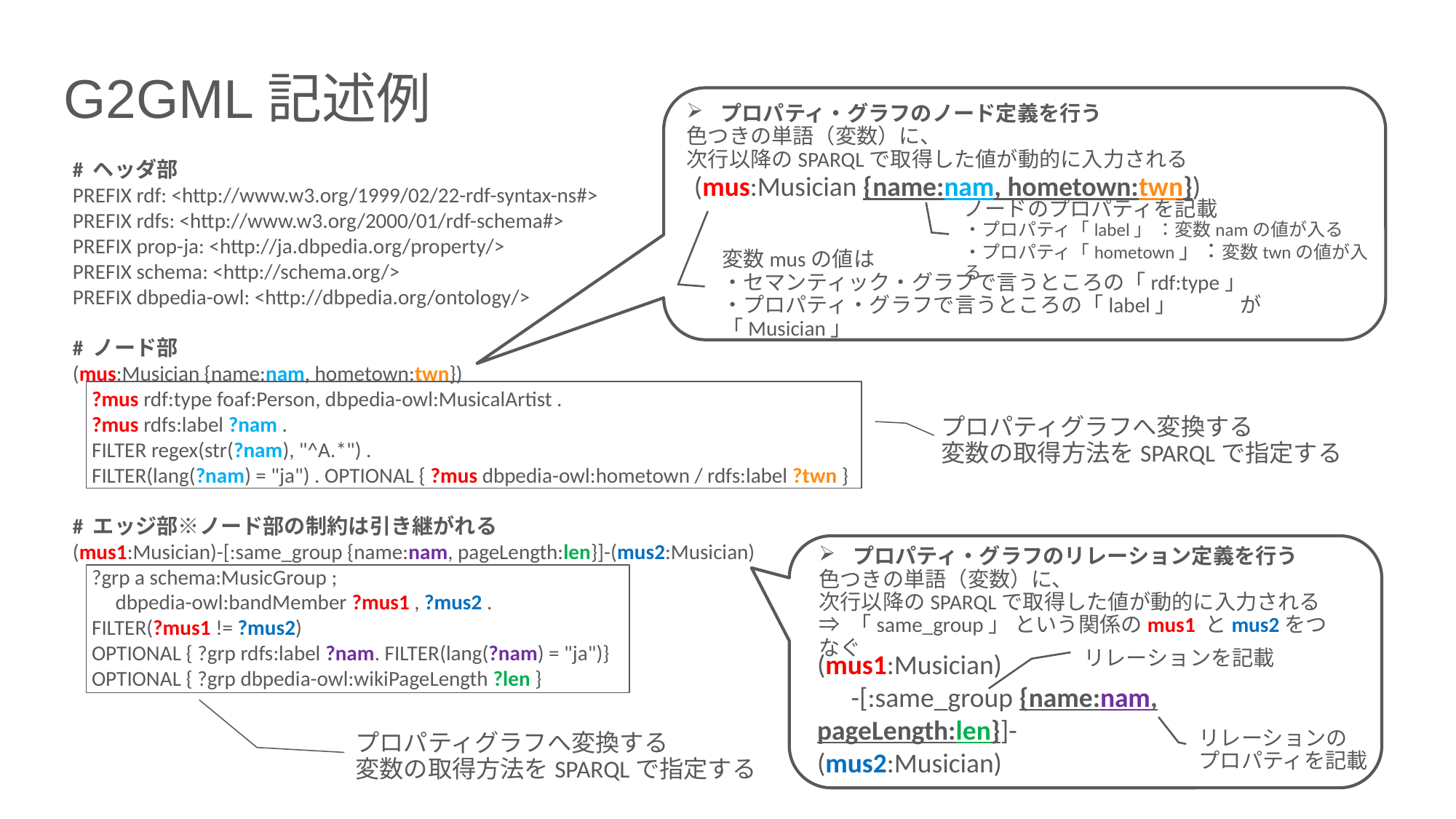

# G2GML記述例

プロパティ・グラフのノード定義を行う
色つきの単語（変数）に、
次行以降のSPARQLで取得した値が動的に入力される
# ヘッダ部
PREFIX rdf: <http://www.w3.org/1999/02/22-rdf-syntax-ns#>
PREFIX rdfs: <http://www.w3.org/2000/01/rdf-schema#>
PREFIX prop-ja: <http://ja.dbpedia.org/property/>
PREFIX schema: <http://schema.org/>
PREFIX dbpedia-owl: <http://dbpedia.org/ontology/>

# ノード部
(mus:Musician {name:nam, hometown:twn})
    ?mus rdf:type foaf:Person, dbpedia-owl:MusicalArtist .
    ?mus rdfs:label ?nam .
    FILTER regex(str(?nam), "^A.*") .
    FILTER(lang(?nam) = "ja") . OPTIONAL { ?mus dbpedia-owl:hometown / rdfs:label ?twn }

# エッジ部※ノード部の制約は引き継がれる
(mus1:Musician)-[:same_group {name:nam, pageLength:len}]-(mus2:Musician)
    ?grp a schema:MusicGroup ;
         dbpedia-owl:bandMember ?mus1 , ?mus2 .
    FILTER(?mus1 != ?mus2)
    OPTIONAL { ?grp rdfs:label ?nam. FILTER(lang(?nam) = "ja")}
    OPTIONAL { ?grp dbpedia-owl:wikiPageLength ?len }
(mus:Musician {name:nam, hometown:twn})
ノードのプロパティを記載
・プロパティ「label」 ：変数namの値が入る
・プロパティ「hometown」：変数twnの値が入る
変数musの値は
・セマンティック・グラフで言うところの「rdf:type」
・プロパティ・グラフで言うところの「label」　　　が「Musician」

プロパティグラフへ変換する
変数の取得方法をSPARQLで指定する

プロパティ・グラフのリレーション定義を行う
色つきの単語（変数）に、
次行以降のSPARQLで取得した値が動的に入力される
⇒ 「same_group」 という関係のmus1 とmus2をつなぐ

リレーションを記載
(mus1:Musician)
　-[:same_group {name:nam, pageLength:len}]-
(mus2:Musician)
リレーションの
プロパティを記載
プロパティグラフへ変換する
変数の取得方法をSPARQLで指定する